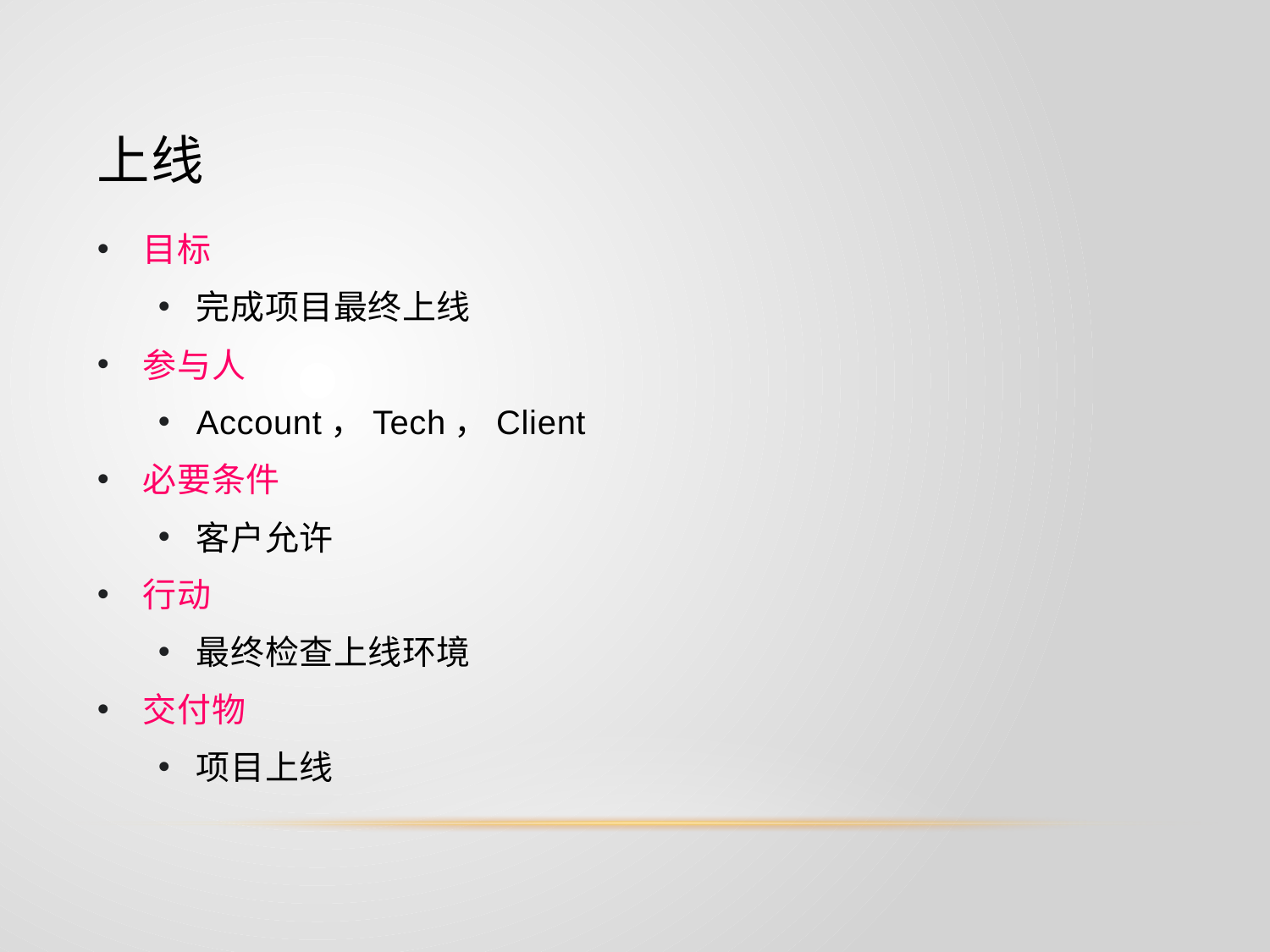

# 上线
目标
完成项目最终上线
参与人
Account，Tech，Client
必要条件
客户允许
行动
最终检查上线环境
交付物
项目上线